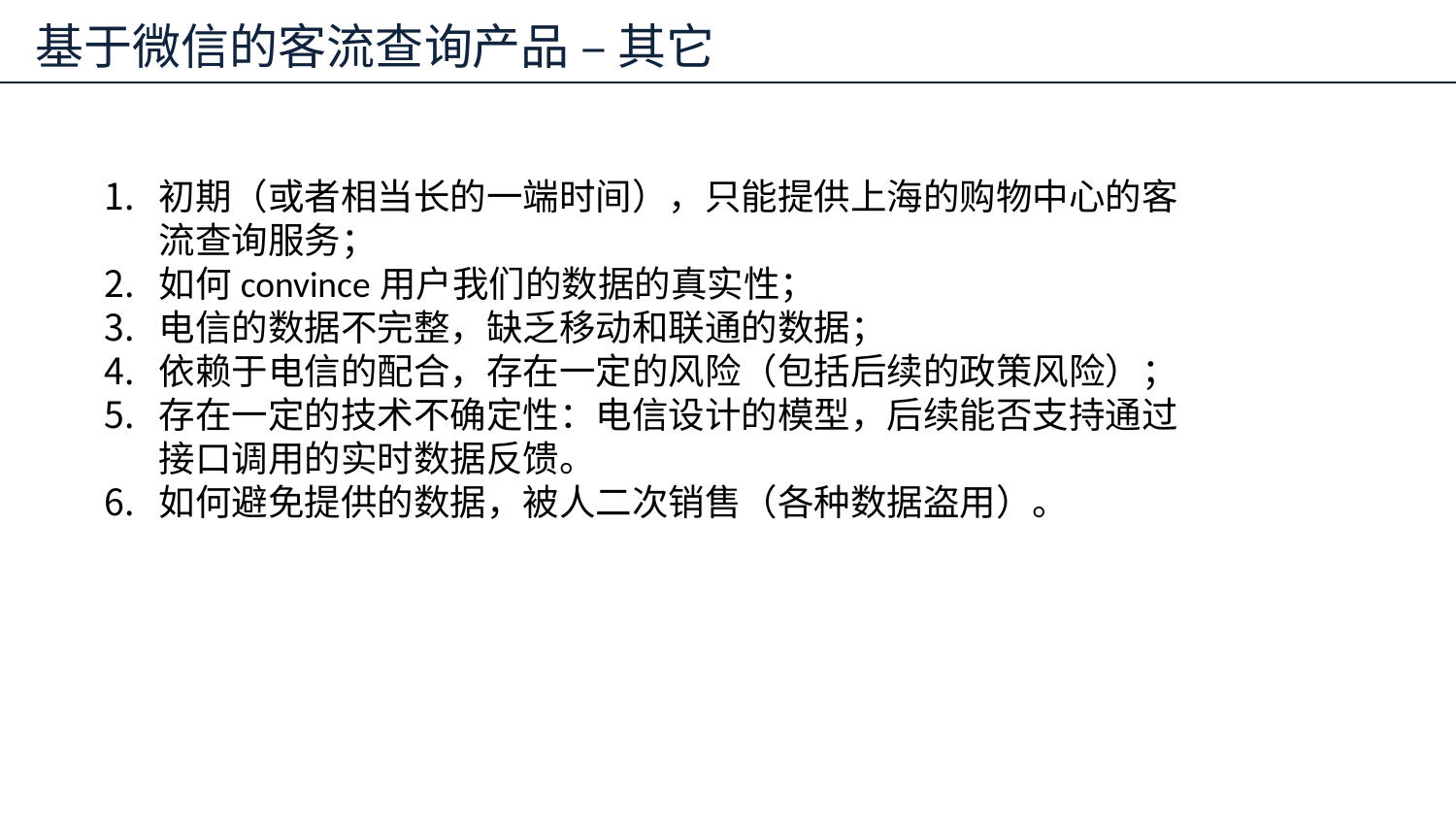

基于微信的客流查询产品 – 其它

初期（或者相当长的一端时间），只能提供上海的购物中心的客流查询服务；
如何convince用户我们的数据的真实性；
电信的数据不完整，缺乏移动和联通的数据；
依赖于电信的配合，存在一定的风险（包括后续的政策风险）；
存在一定的技术不确定性：电信设计的模型，后续能否支持通过接口调用的实时数据反馈。
如何避免提供的数据，被人二次销售（各种数据盗用）。